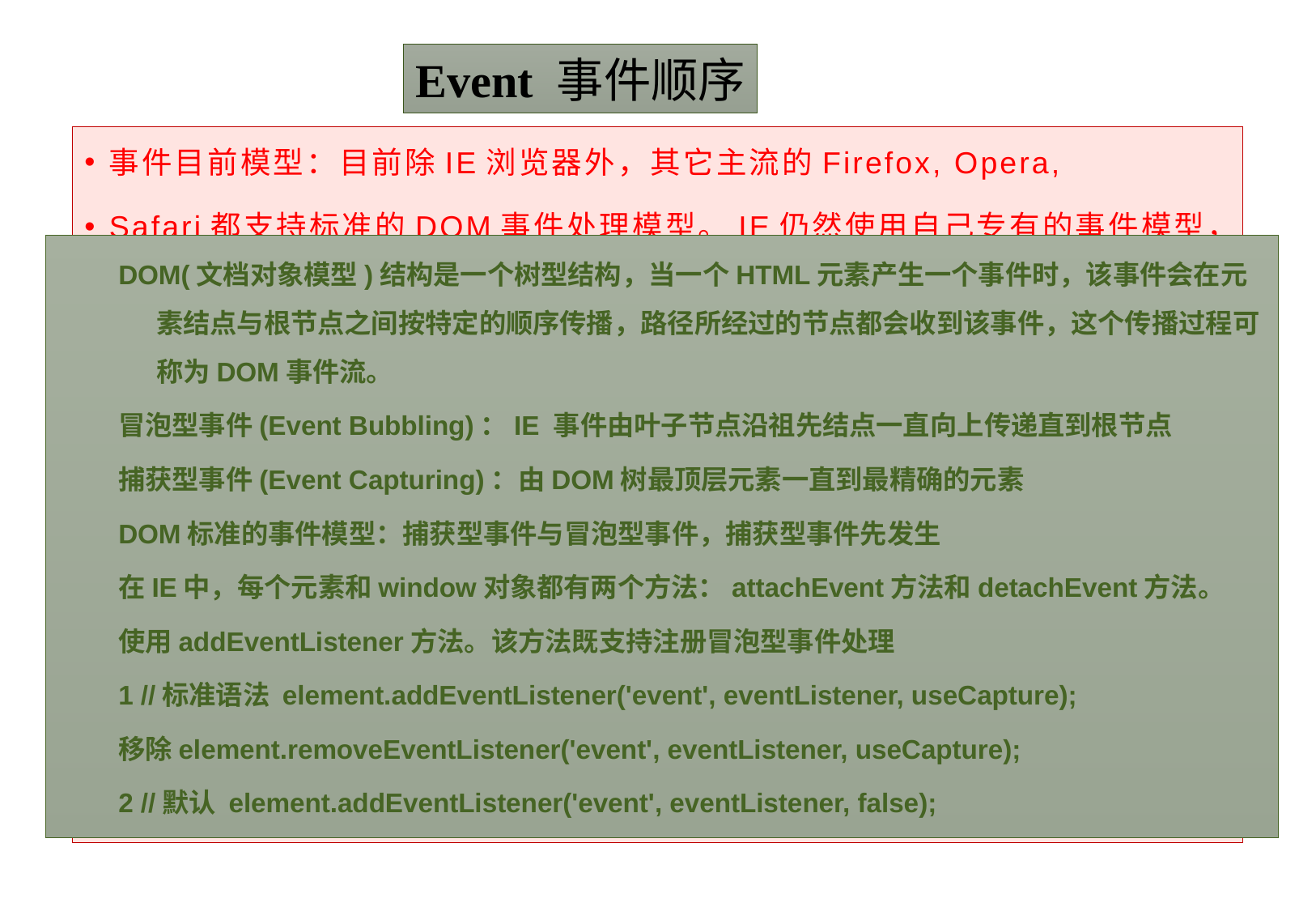

Event 事件顺序
#
事件目前模型：目前除IE浏览器外，其它主流的Firefox, Opera,
Safari都支持标准的DOM事件处理模型。IE仍然使用自己专有的事件模型，即冒泡型
DOM(文档对象模型)结构是一个树型结构，当一个HTML元素产生一个事件时，该事件会在元素结点与根节点之间按特定的顺序传播，路径所经过的节点都会收到该事件，这个传播过程可称为DOM事件流。
冒泡型事件(Event Bubbling)：IE 事件由叶子节点沿祖先结点一直向上传递直到根节点
捕获型事件(Event Capturing)：由DOM树最顶层元素一直到最精确的元素
DOM标准的事件模型：捕获型事件与冒泡型事件，捕获型事件先发生
在IE中，每个元素和window对象都有两个方法：attachEvent方法和detachEvent方法。
使用addEventListener方法。该方法既支持注册冒泡型事件处理
1 //标准语法 element.addEventListener('event', eventListener, useCapture);
移除element.removeEventListener('event', eventListener, useCapture);
2 //默认 element.addEventListener('event', eventListener, false);